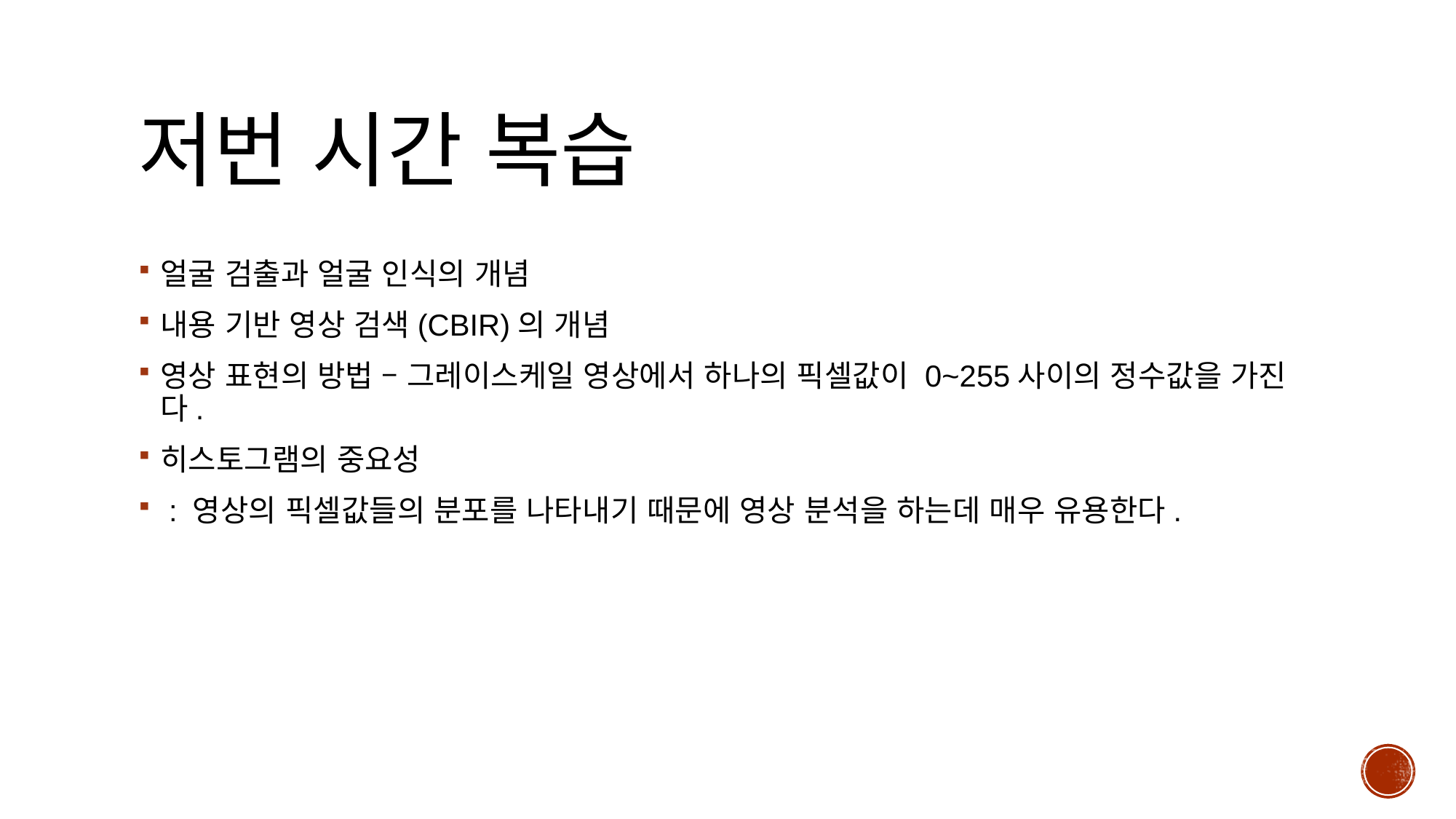

# 저번 시간 복습
얼굴 검출과 얼굴 인식의 개념
내용 기반 영상 검색(CBIR)의 개념
영상 표현의 방법 – 그레이스케일 영상에서 하나의 픽셀값이 0~255사이의 정수값을 가진다.
히스토그램의 중요성
 : 영상의 픽셀값들의 분포를 나타내기 때문에 영상 분석을 하는데 매우 유용한다.